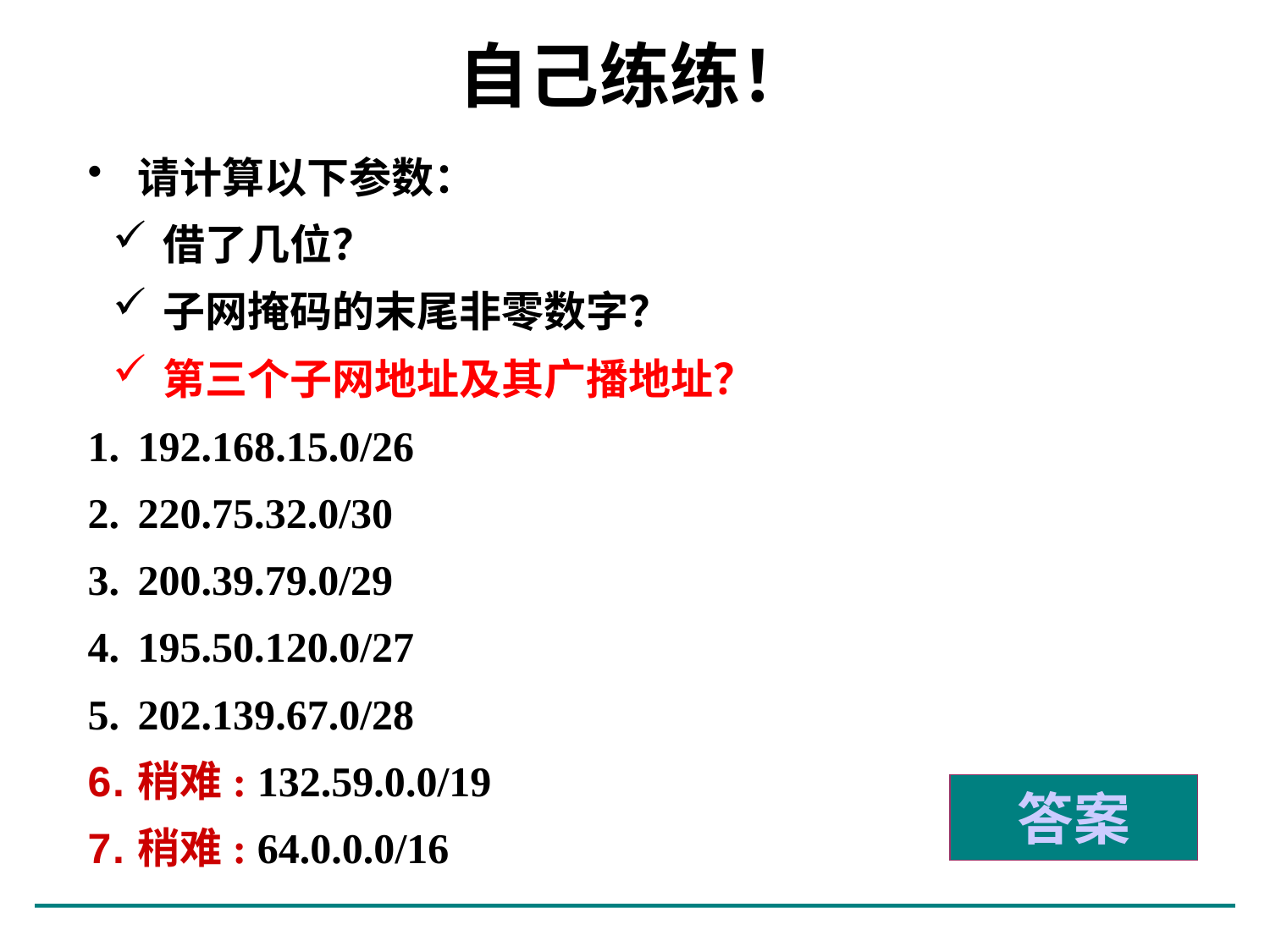

# 自己练练！
请计算以下参数：
借了几位？
子网掩码的末尾非零数字？
第三个子网地址及其广播地址？
192.168.15.0/26
220.75.32.0/30
200.39.79.0/29
195.50.120.0/27
202.139.67.0/28
稍难: 132.59.0.0/19
稍难: 64.0.0.0/16
答案